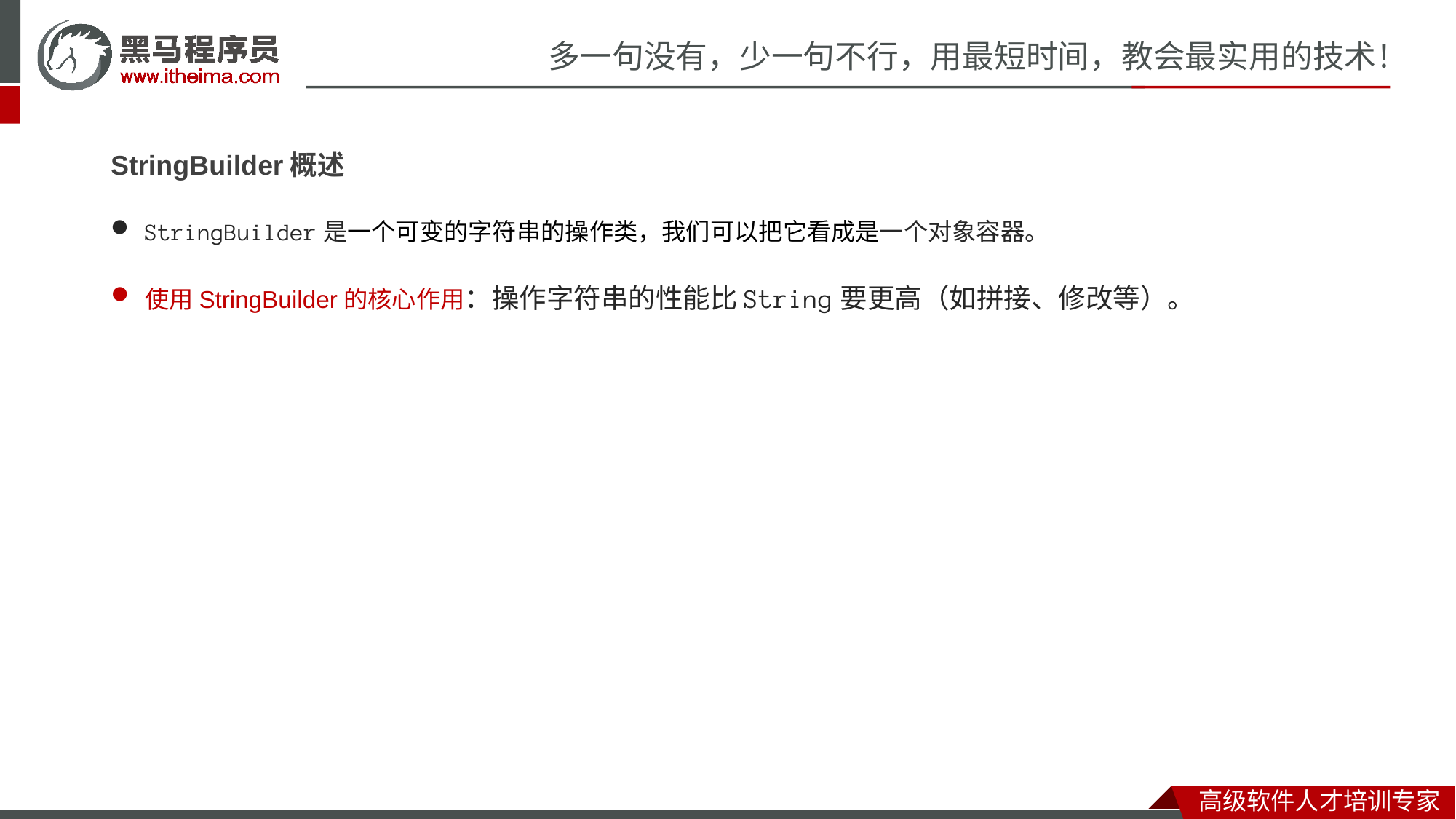

StringBuilder概述
StringBuilder是一个可变的字符串的操作类，我们可以把它看成是一个对象容器。
使用StringBuilder的核心作用：操作字符串的性能比String要更高（如拼接、修改等）。